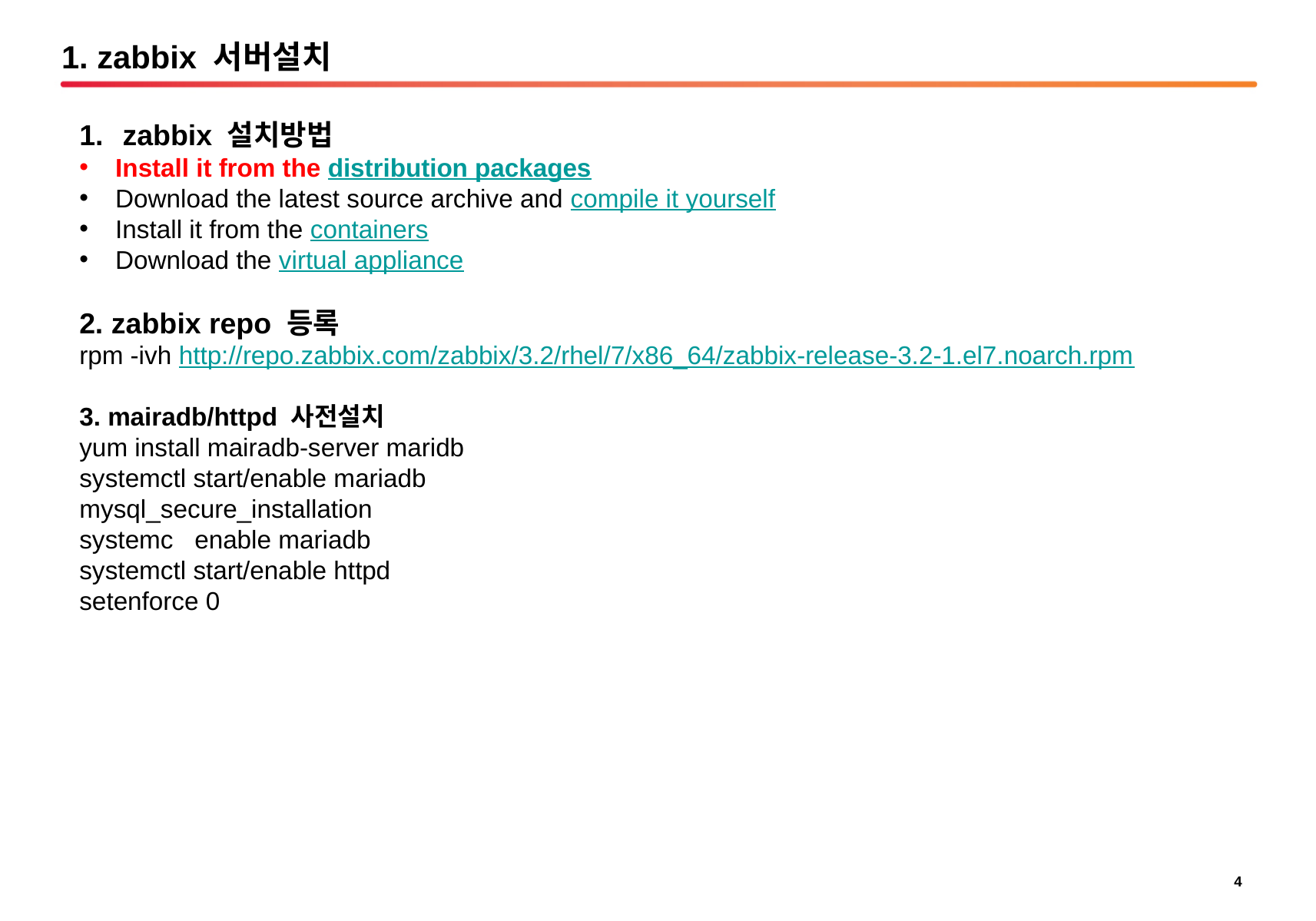

# 1. zabbix 서버설치
zabbix 설치방법
Install it from the distribution packages
Download the latest source archive and compile it yourself
Install it from the containers
Download the virtual appliance

2. zabbix repo 등록
rpm -ivh http://repo.zabbix.com/zabbix/3.2/rhel/7/x86_64/zabbix-release-3.2-1.el7.noarch.rpm

3. mairadb/httpd 사전설치
yum install mairadb-server maridb
systemctl start/enable mariadb
mysql_secure_installation
systemc	enable mariadb
systemctl start/enable httpd
setenforce 0